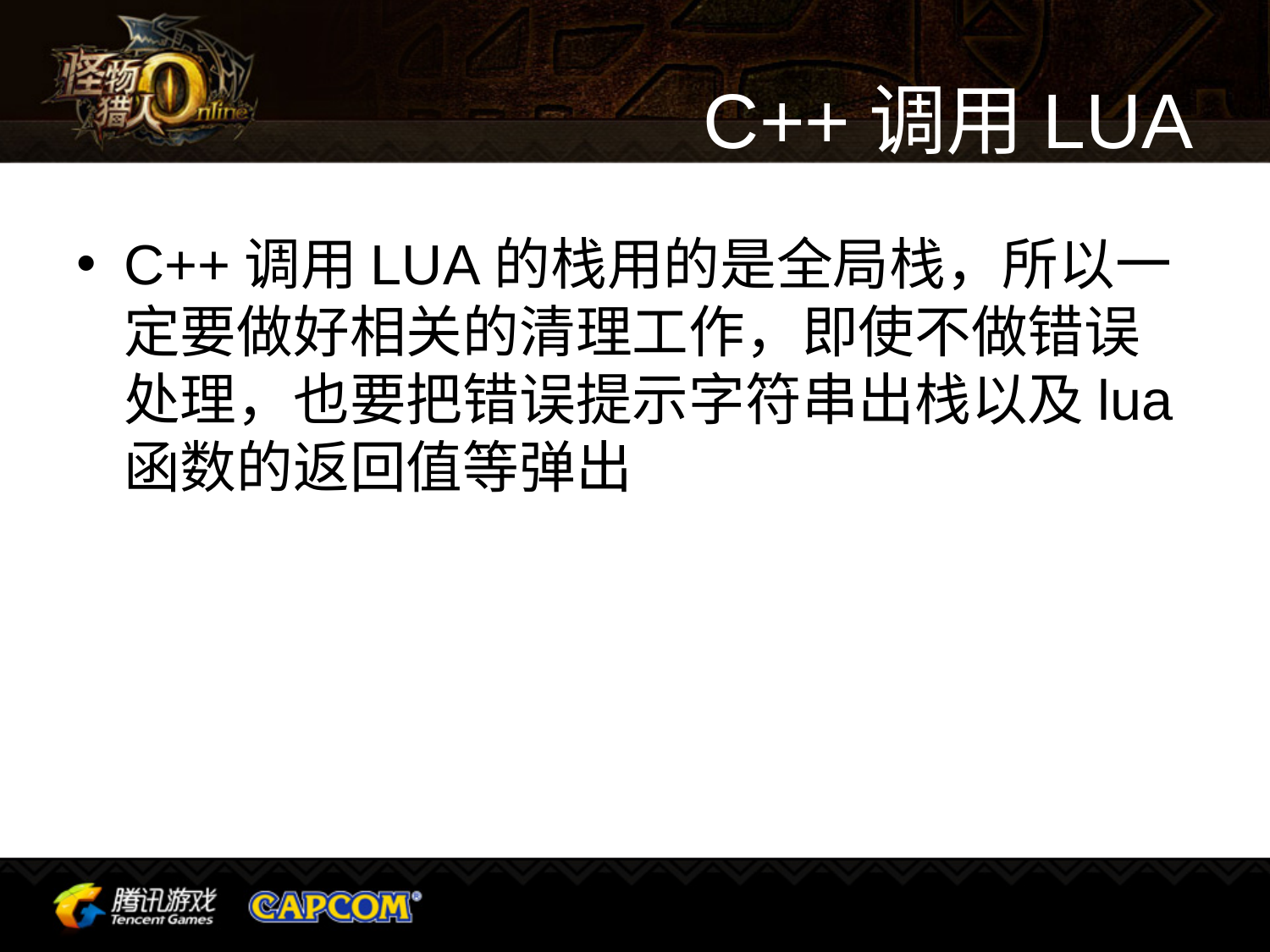

# C++调用LUA
C++调用LUA的栈用的是全局栈，所以一定要做好相关的清理工作，即使不做错误处理，也要把错误提示字符串出栈以及lua函数的返回值等弹出